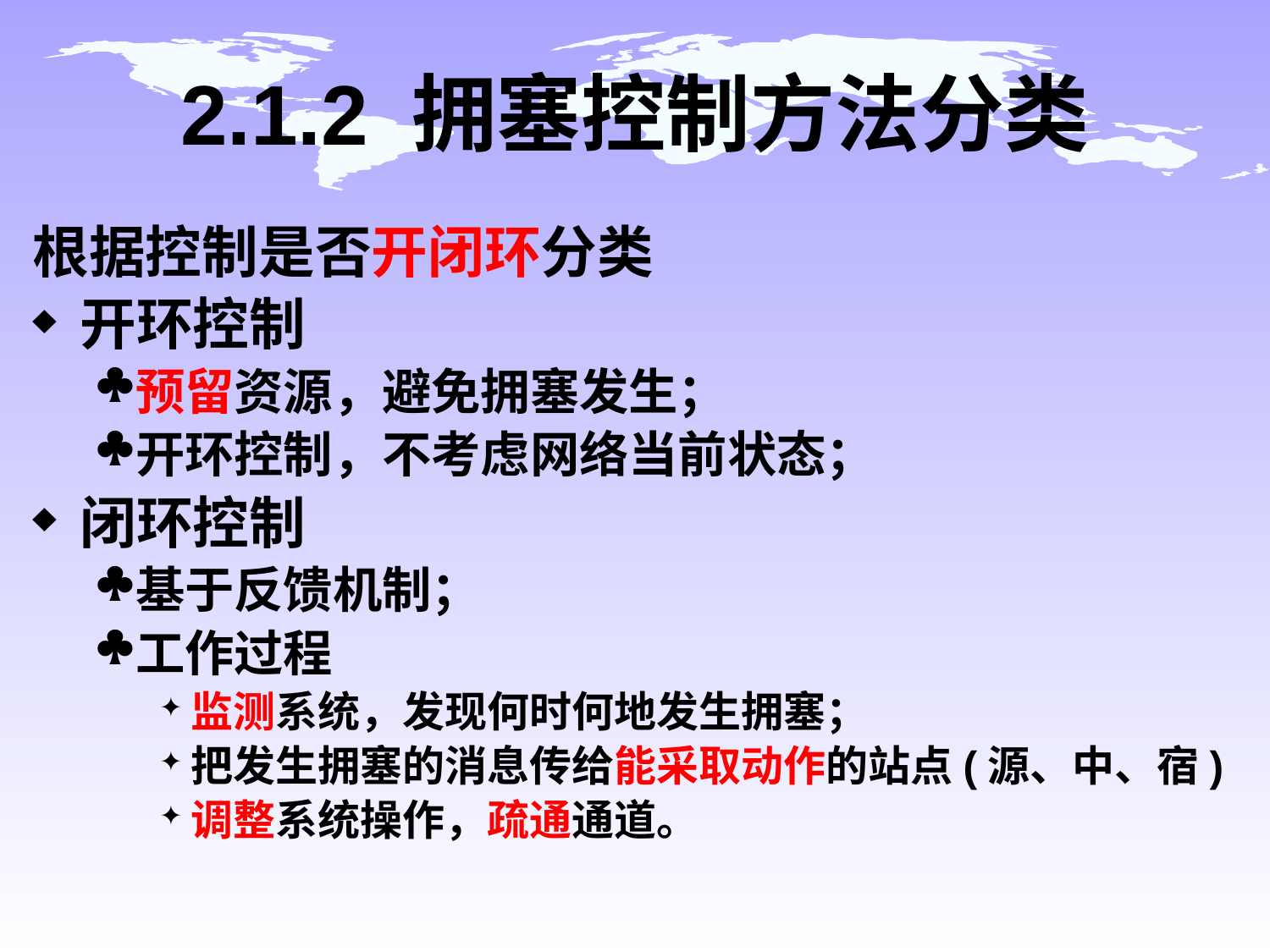

# 2.1.2 拥塞控制方法分类
根据控制是否开闭环分类
开环控制
预留资源，避免拥塞发生；
开环控制，不考虑网络当前状态；
闭环控制
基于反馈机制；
工作过程
监测系统，发现何时何地发生拥塞；
把发生拥塞的消息传给能采取动作的站点(源、中、宿)
调整系统操作，疏通通道。